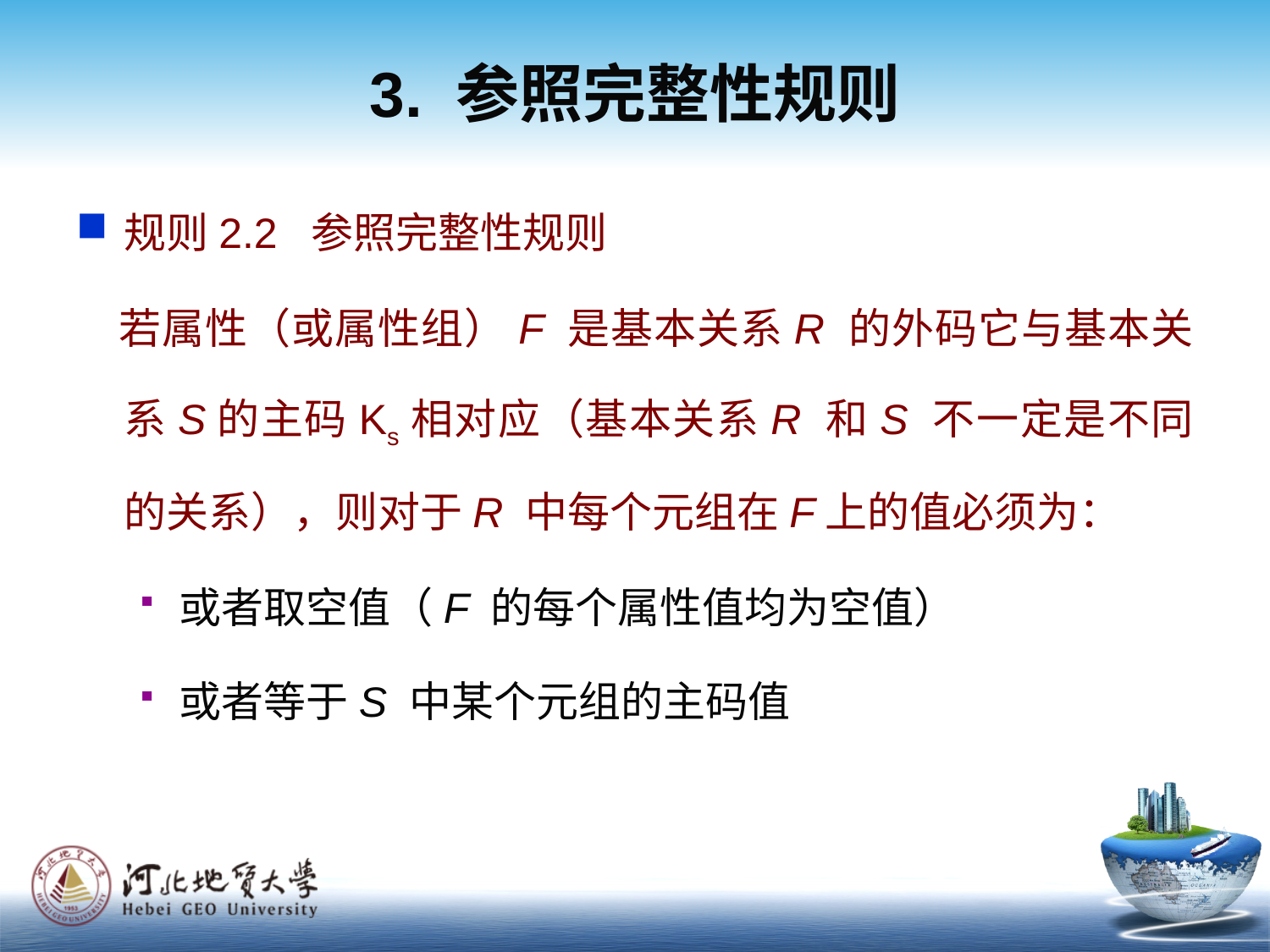

3. 参照完整性规则
规则2.2  参照完整性规则
   若属性（或属性组）F 是基本关系R 的外码它与基本关系S的主码Ks相对应（基本关系R 和S 不一定是不同的关系），则对于R 中每个元组在F上的值必须为：
或者取空值（F 的每个属性值均为空值）
或者等于S 中某个元组的主码值